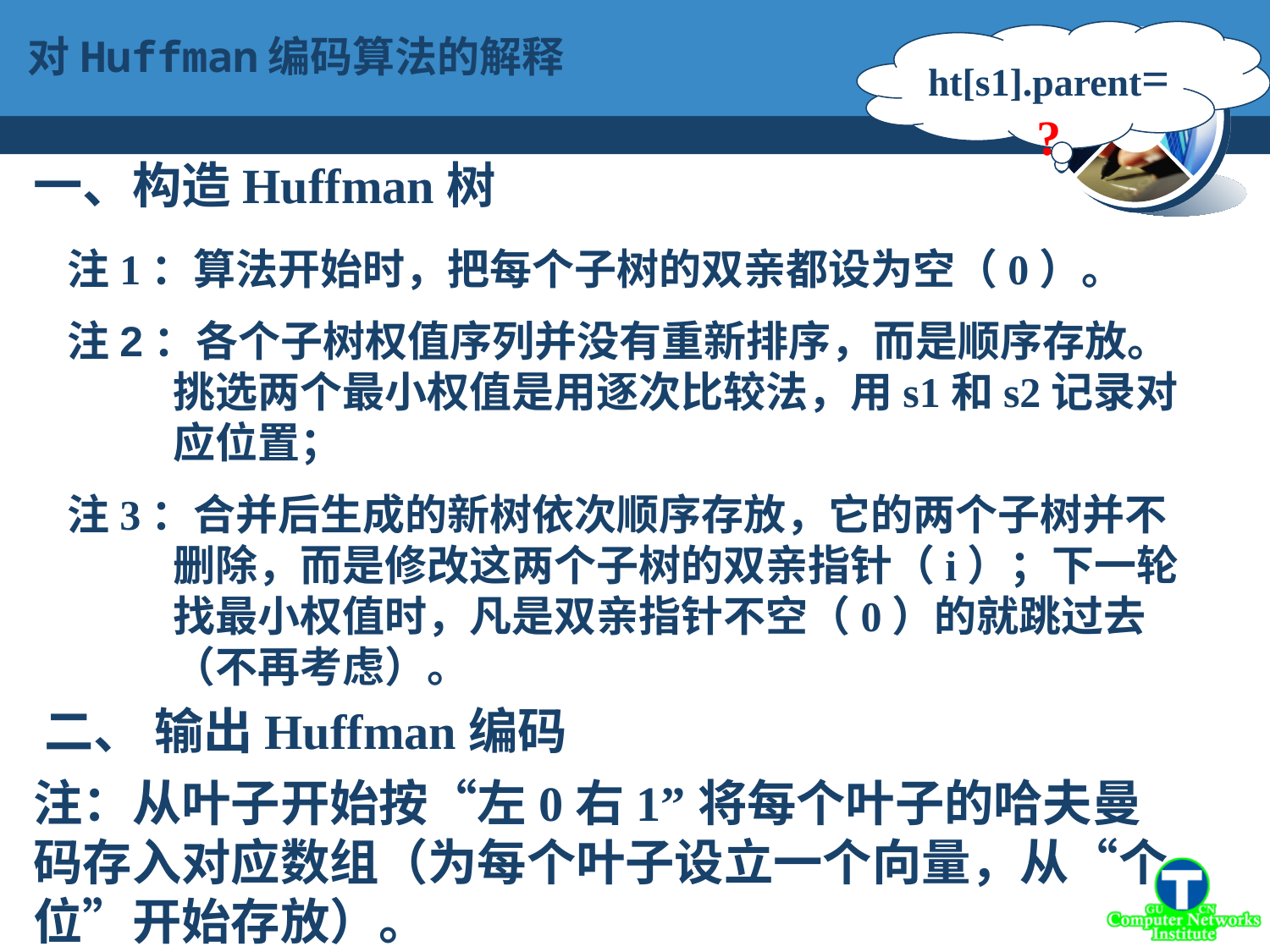

# 对Huffman编码算法的解释
ht[s1].parent=?
一、构造Huffman树
注1：算法开始时，把每个子树的双亲都设为空（0）。
注2：各个子树权值序列并没有重新排序，而是顺序存放。挑选两个最小权值是用逐次比较法，用s1和s2记录对应位置；
注3：合并后生成的新树依次顺序存放，它的两个子树并不删除，而是修改这两个子树的双亲指针（i）；下一轮找最小权值时，凡是双亲指针不空（0）的就跳过去（不再考虑）。
二、 输出Huffman编码
注：从叶子开始按“左0右1”将每个叶子的哈夫曼码存入对应数组（为每个叶子设立一个向量，从“个位”开始存放）。
135